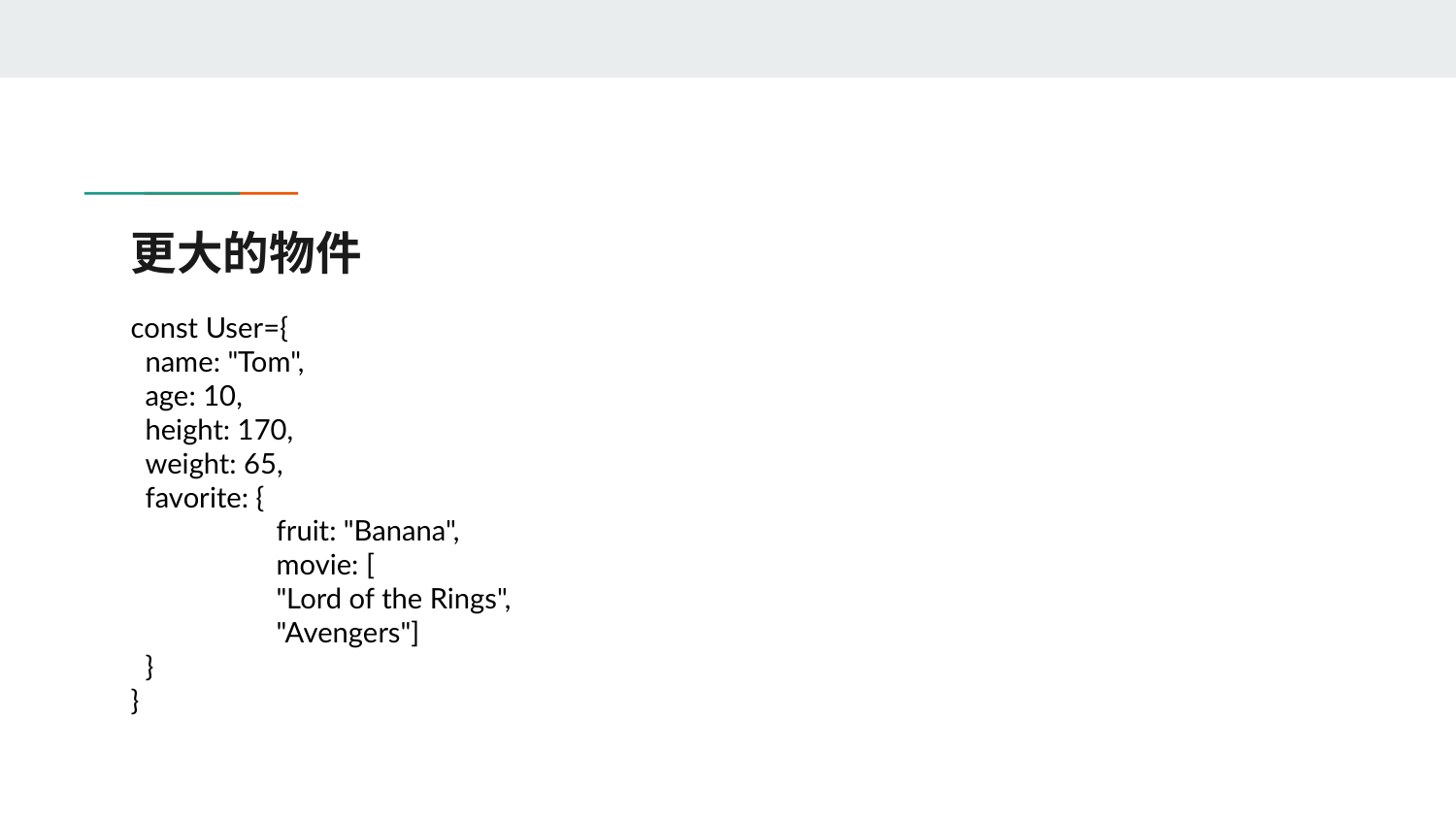

# 更大的物件
const User={
  name: "Tom",
  age: 10,
  height: 170,
  weight: 65,
  favorite: {
	fruit: "Banana",
	movie: [
  	"Lord of the Rings",
  	"Avengers"]
  }
}